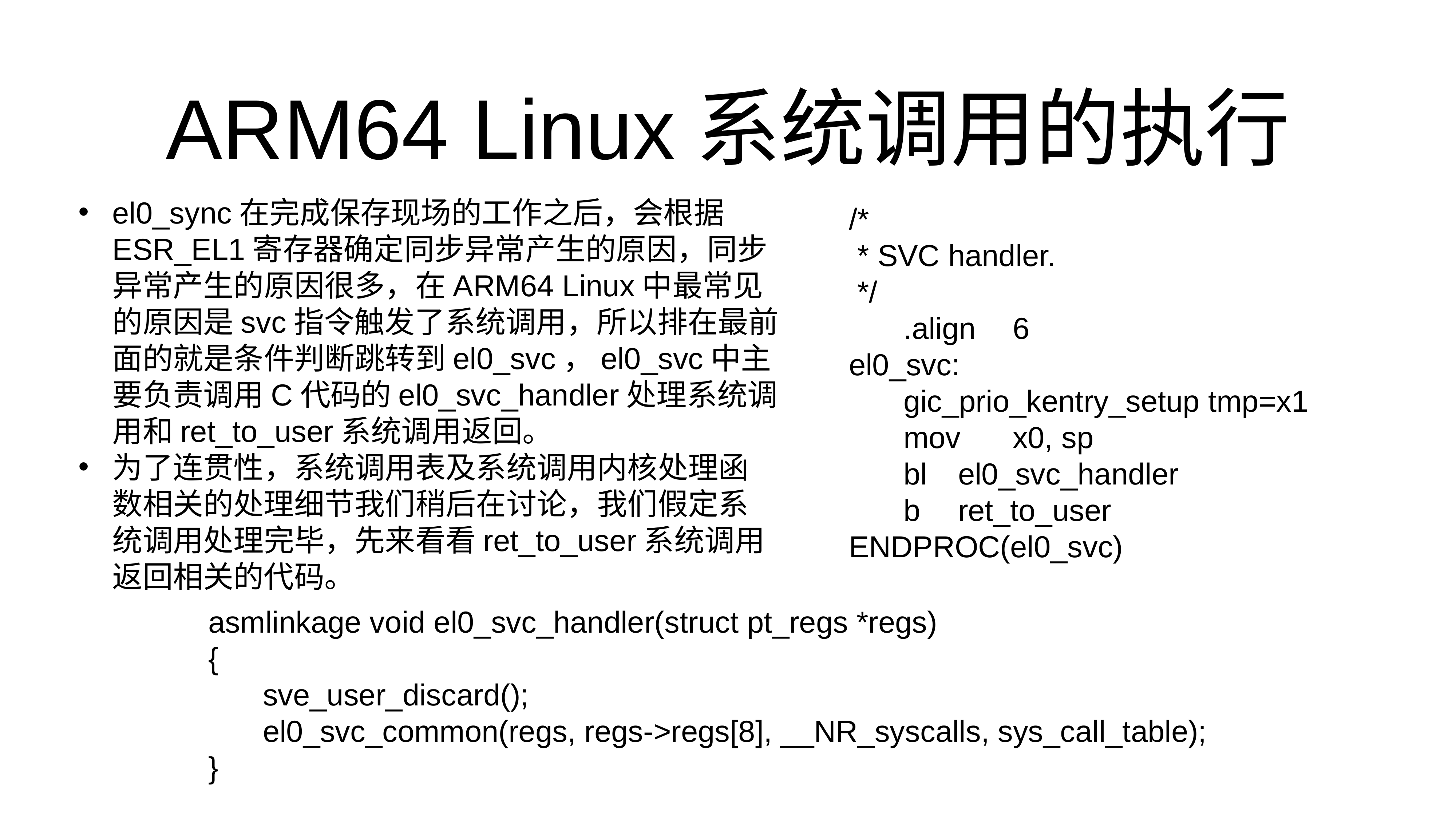

# ARM64 Linux系统调用的执行
el0_sync在完成保存现场的工作之后，会根据ESR_EL1寄存器确定同步异常产生的原因，同步异常产生的原因很多，在ARM64 Linux中最常见的原因是svc指令触发了系统调用，所以排在最前面的就是条件判断跳转到el0_svc，el0_svc中主要负责调用C代码的el0_svc_handler处理系统调用和ret_to_user系统调用返回。
为了连贯性，系统调用表及系统调用内核处理函数相关的处理细节我们稍后在讨论，我们假定系统调用处理完毕，先来看看ret_to_user系统调用返回相关的代码。
/*
 * SVC handler.
 */
	.align	6
el0_svc:
	gic_prio_kentry_setup tmp=x1
	mov	x0, sp
	bl	el0_svc_handler
	b	ret_to_user
ENDPROC(el0_svc)
asmlinkage void el0_svc_handler(struct pt_regs *regs)
{
	sve_user_discard();
	el0_svc_common(regs, regs->regs[8], __NR_syscalls, sys_call_table);
}